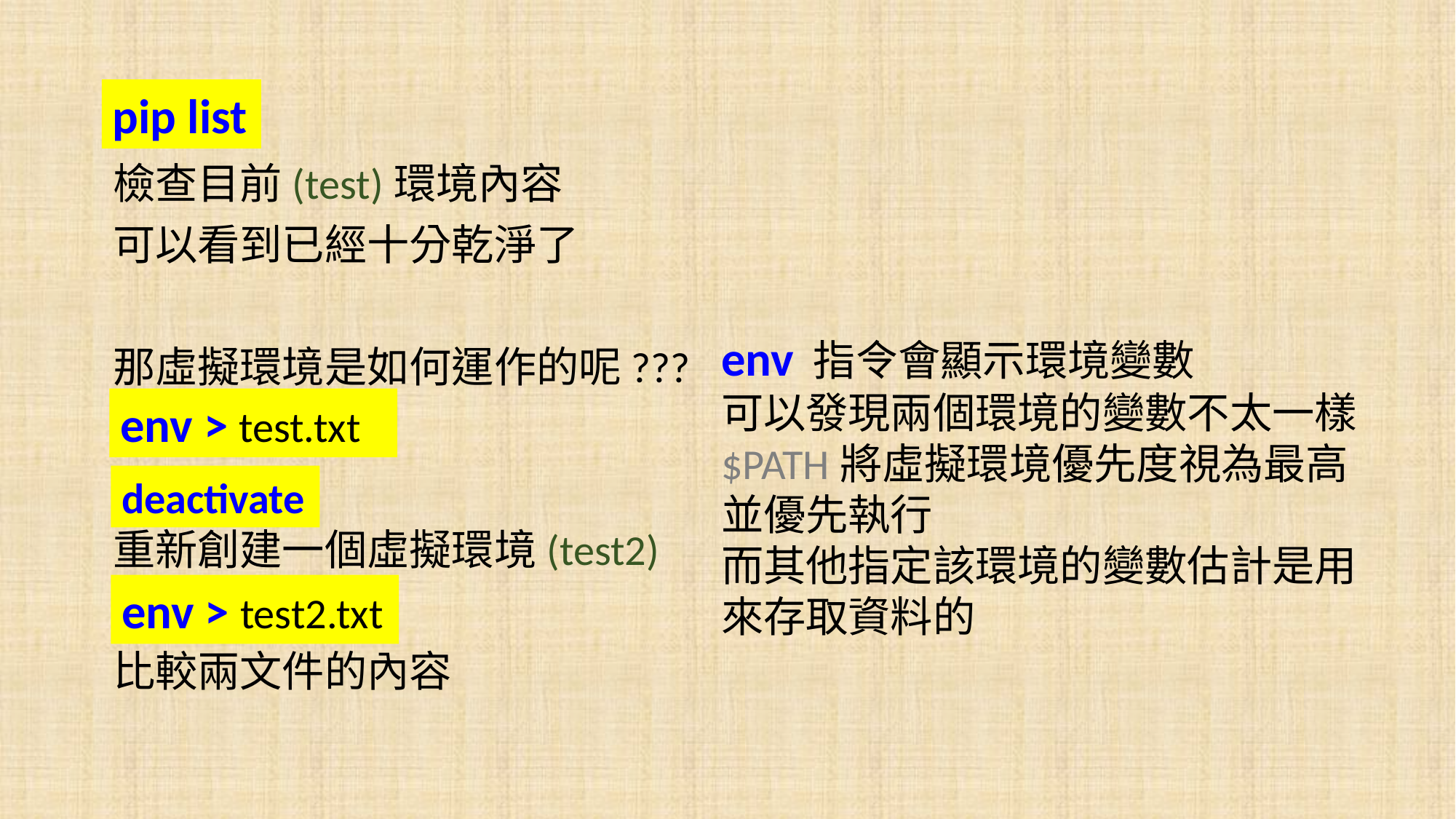

pip list

檢查目前(test)環境內容
可以看到已經十分乾淨了

那虛擬環境是如何運作的呢???

重新創建一個虛擬環境(test2)

比較兩文件的內容
env 指令會顯示環境變數
可以發現兩個環境的變數不太一樣
$PATH將虛擬環境優先度視為最高並優先執行
而其他指定該環境的變數估計是用來存取資料的
env > test.txt
deactivate
env > test2.txt